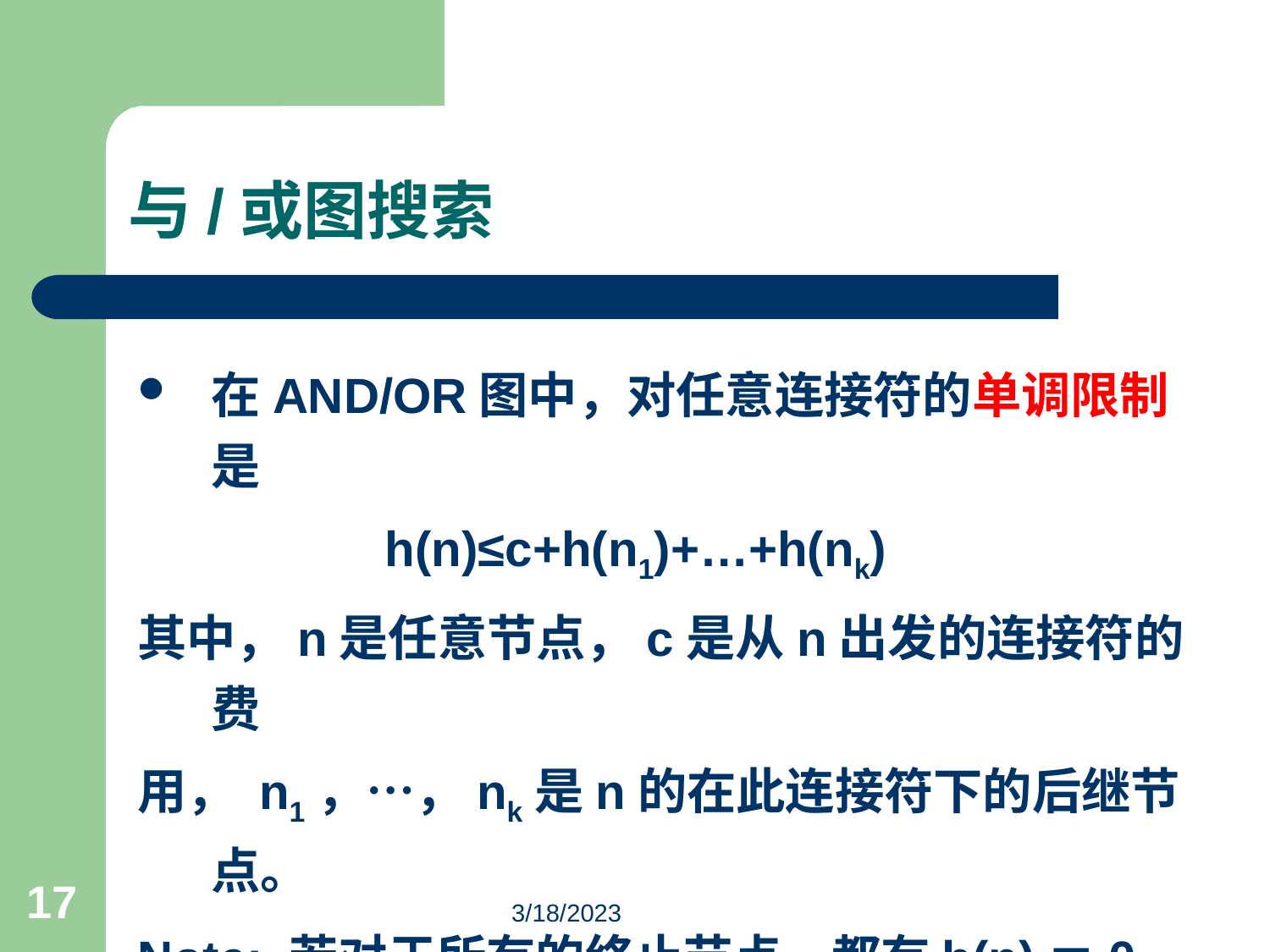

与/或图搜索
在AND/OR图中，对任意连接符的单调限制是
                  h(n)≤c+h(n1)+…+h(nk)
其中，n是任意节点，c是从n出发的连接符的费
用， n1，…，nk是n的在此连接符下的后继节点。
Note: 若对于所有的终止节点，都有h(n)＝0，则单调限制还隐含着h对所有的节点n，都有：h(n) ≤h*(n)。
17
3/18/2023